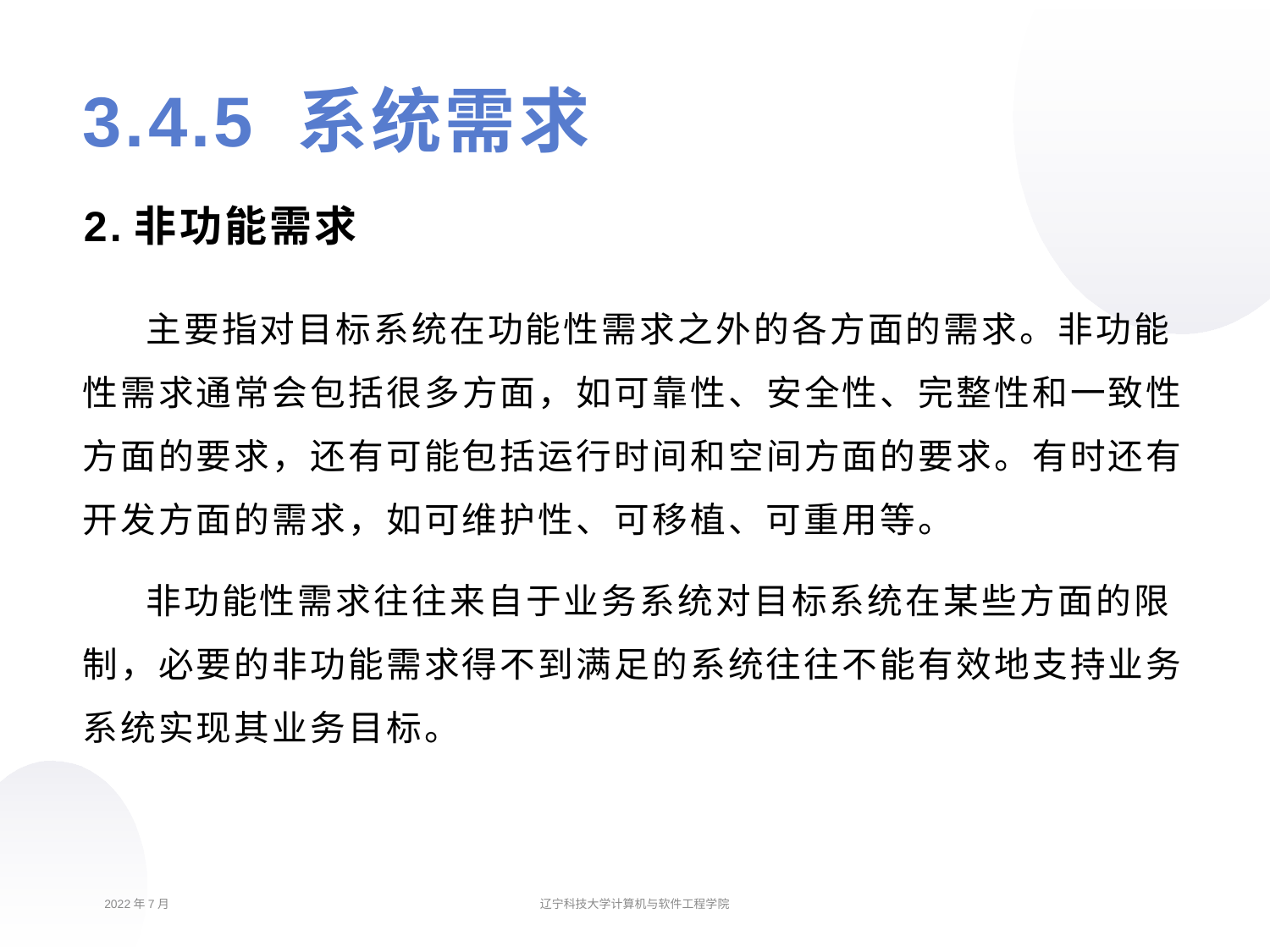

# 3.4.5 系统需求
2.非功能需求

主要指对目标系统在功能性需求之外的各方面的需求。非功能性需求通常会包括很多方面，如可靠性、安全性、完整性和一致性方面的要求，还有可能包括运行时间和空间方面的要求。有时还有开发方面的需求，如可维护性、可移植、可重用等。
非功能性需求往往来自于业务系统对目标系统在某些方面的限制，必要的非功能需求得不到满足的系统往往不能有效地支持业务系统实现其业务目标。

2022年7月
辽宁科技大学计算机与软件工程学院
123